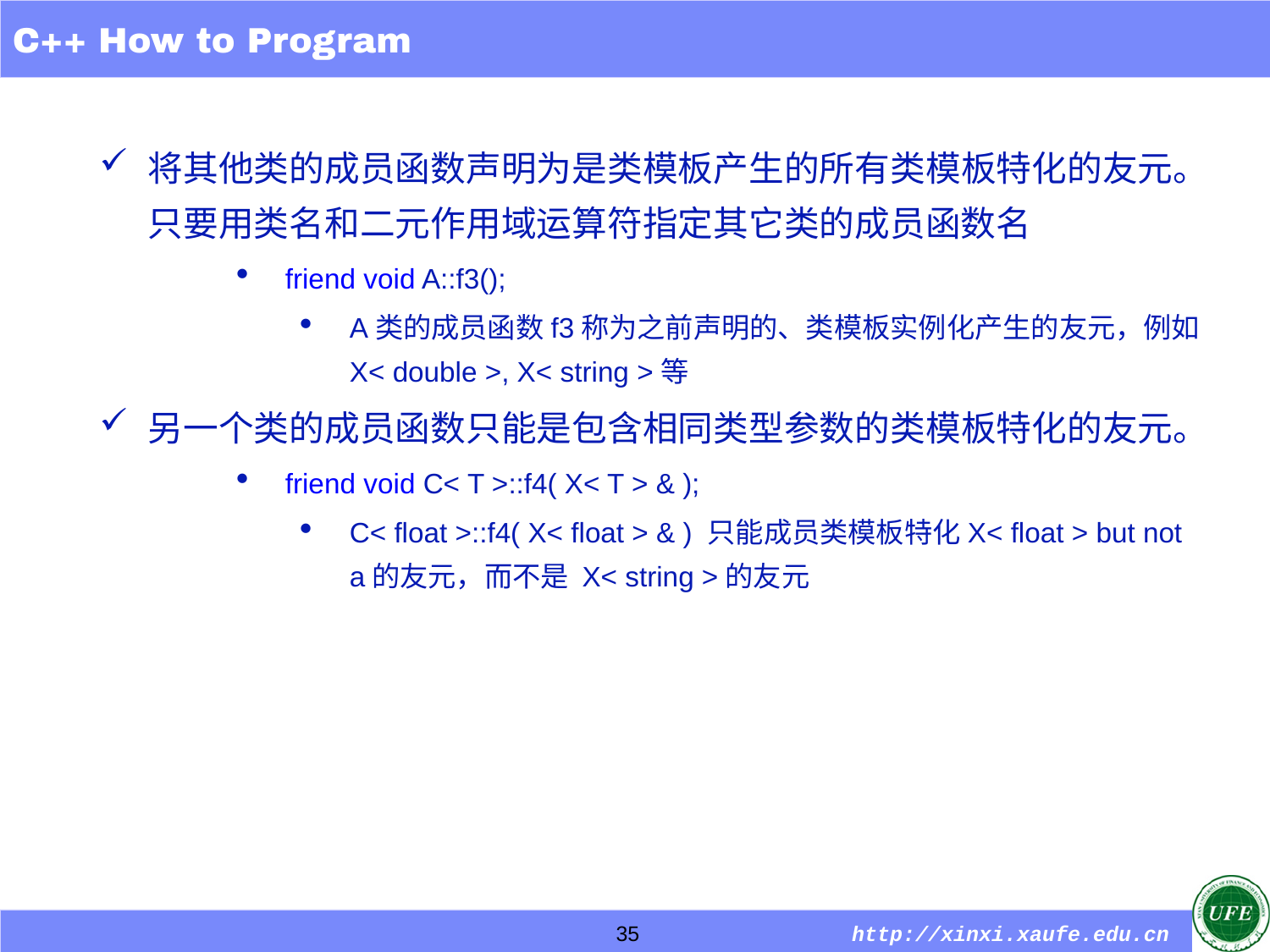

将其他类的成员函数声明为是类模板产生的所有类模板特化的友元。只要用类名和二元作用域运算符指定其它类的成员函数名
friend void A::f3();
A类的成员函数f3称为之前声明的、类模板实例化产生的友元，例如X< double >, X< string >等
另一个类的成员函数只能是包含相同类型参数的类模板特化的友元。
friend void C< T >::f4( X< T > & );
C< float >::f4( X< float > & ) 只能成员类模板特化X< float > but not a的友元，而不是 X< string >的友元
35